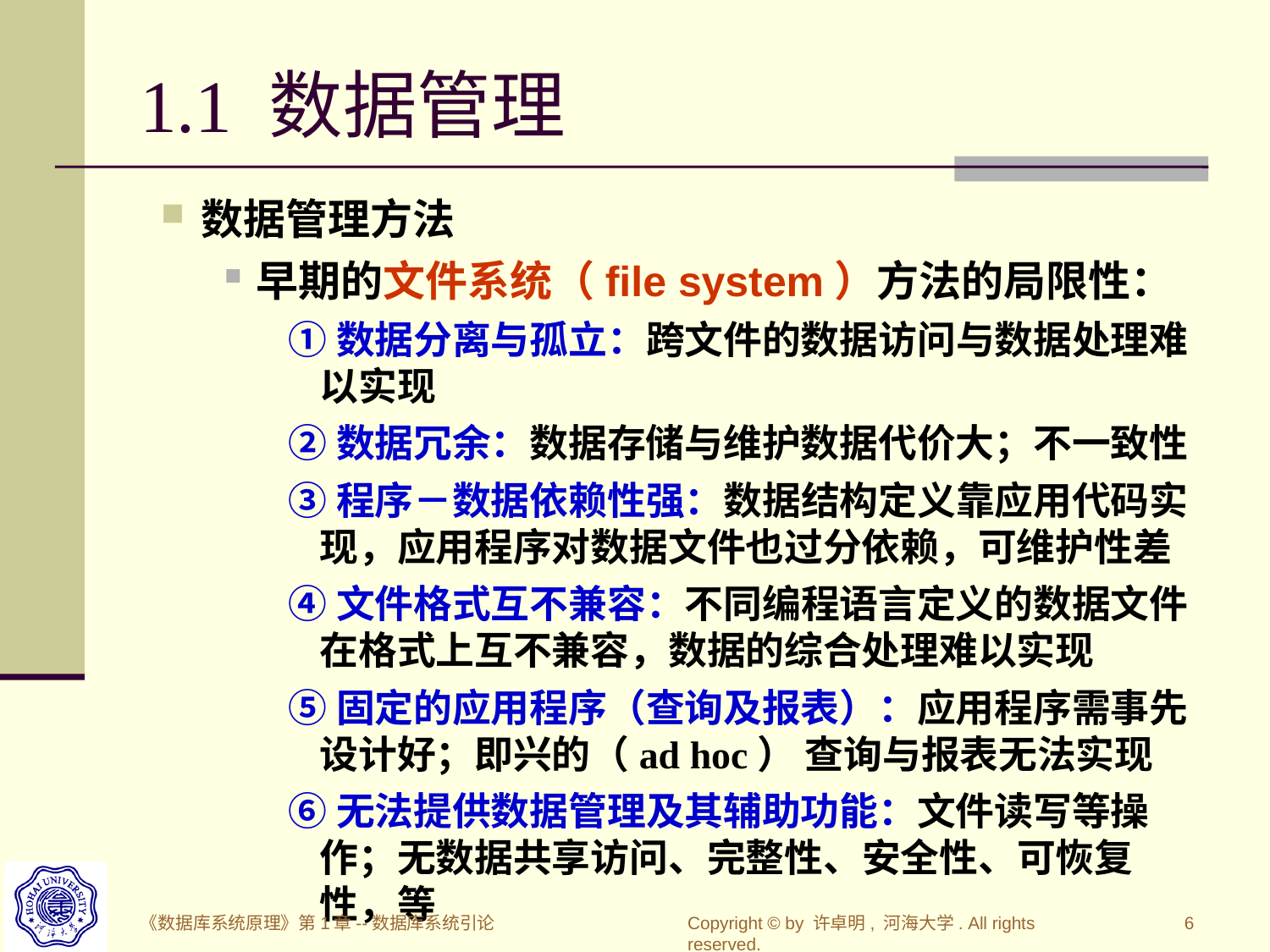

# 1.1 数据管理
数据管理方法
早期的文件系统（file system）方法的局限性：
①数据分离与孤立：跨文件的数据访问与数据处理难以实现
②数据冗余：数据存储与维护数据代价大；不一致性
③程序－数据依赖性强：数据结构定义靠应用代码实现，应用程序对数据文件也过分依赖，可维护性差
④文件格式互不兼容：不同编程语言定义的数据文件在格式上互不兼容，数据的综合处理难以实现
⑤固定的应用程序（查询及报表）：应用程序需事先设计好；即兴的（ad hoc） 查询与报表无法实现
⑥无法提供数据管理及其辅助功能：文件读写等操作；无数据共享访问、完整性、安全性、可恢复性，等
《数据库系统原理》第1章--数据库系统引论
Copyright © by 许卓明, 河海大学. All rights reserved.
6